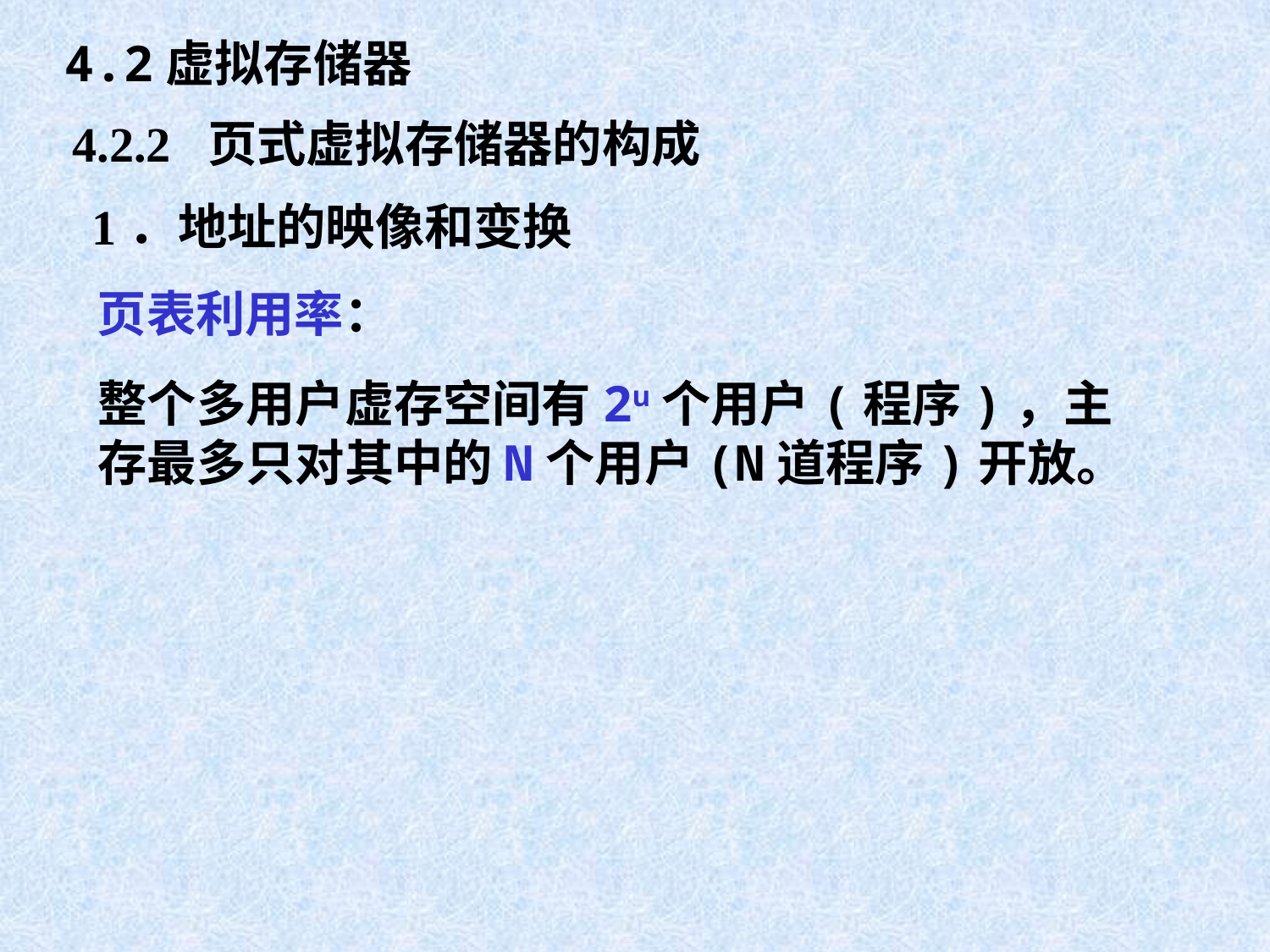

4.2虚拟存储器
4.2.2  页式虚拟存储器的构成
1．地址的映像和变换
页表利用率：
整个多用户虚存空间有2u个用户(程序)，主存最多只对其中的N个用户(N道程序)开放。